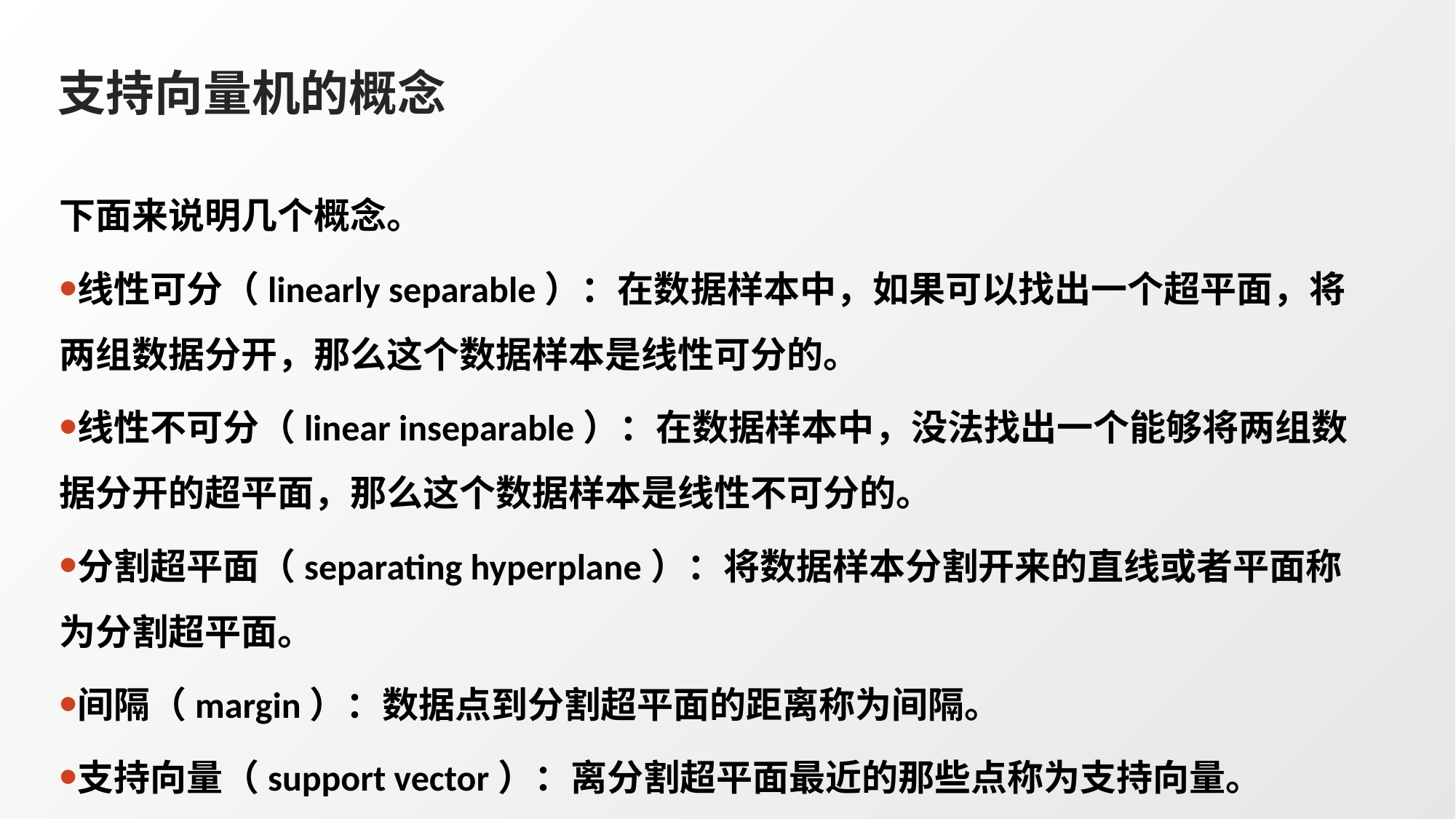

# 支持向量机的概念
下面来说明几个概念。
线性可分（linearly separable）：在数据样本中，如果可以找出一个超平面，将两组数据分开，那么这个数据样本是线性可分的。
线性不可分（linear inseparable）：在数据样本中，没法找出一个能够将两组数据分开的超平面，那么这个数据样本是线性不可分的。
分割超平面（separating hyperplane）：将数据样本分割开来的直线或者平面称为分割超平面。
间隔（margin）：数据点到分割超平面的距离称为间隔。
支持向量（support vector）：离分割超平面最近的那些点称为支持向量。